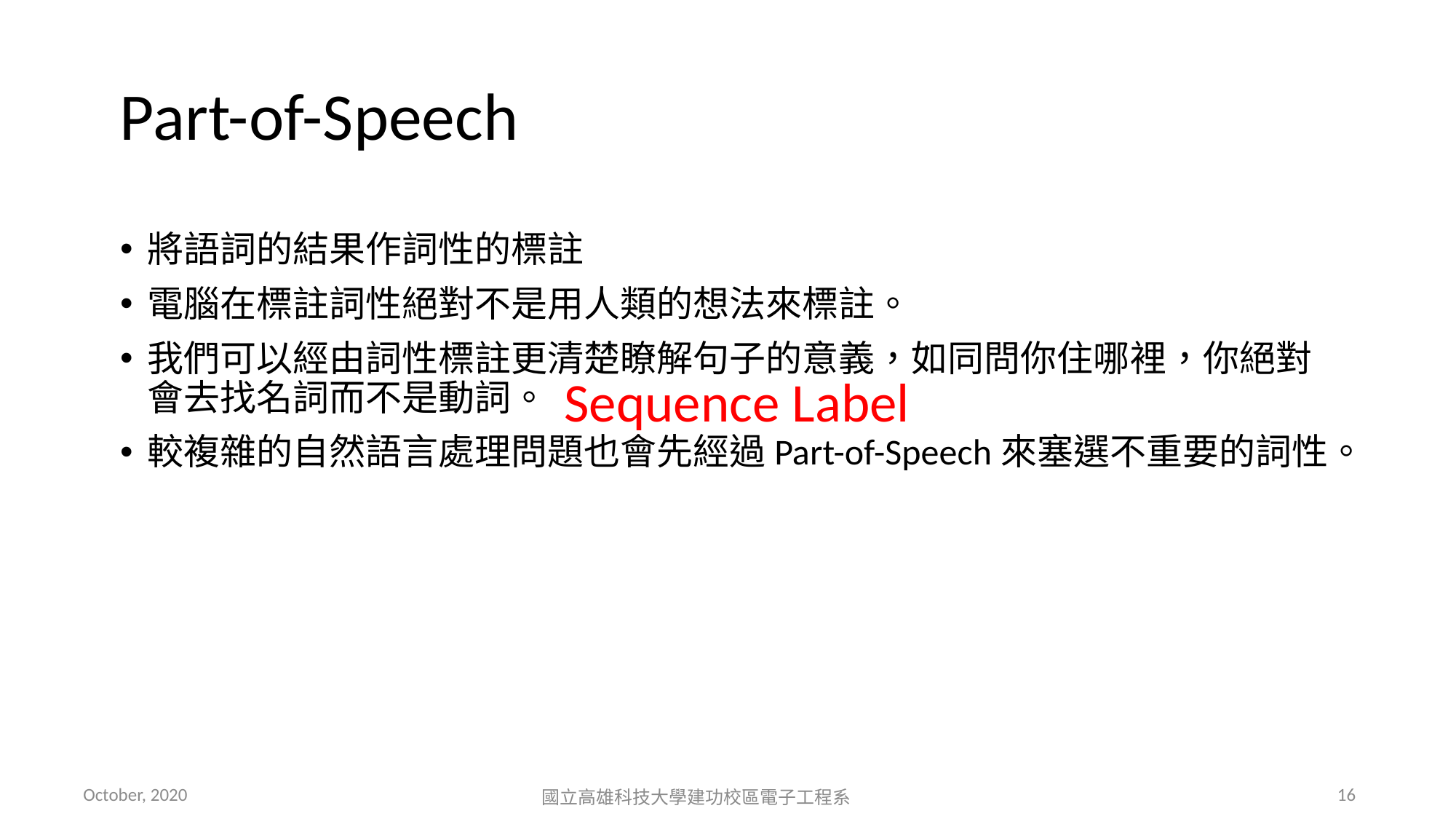

# Part-of-Speech
將語詞的結果作詞性的標註
電腦在標註詞性絕對不是用人類的想法來標註。
我們可以經由詞性標註更清楚瞭解句子的意義，如同問你住哪裡，你絕對會去找名詞而不是動詞。
較複雜的自然語言處理問題也會先經過Part-of-Speech來塞選不重要的詞性。

Sequence Label
October, 2020
16
國立高雄科技大學建功校區電子工程系